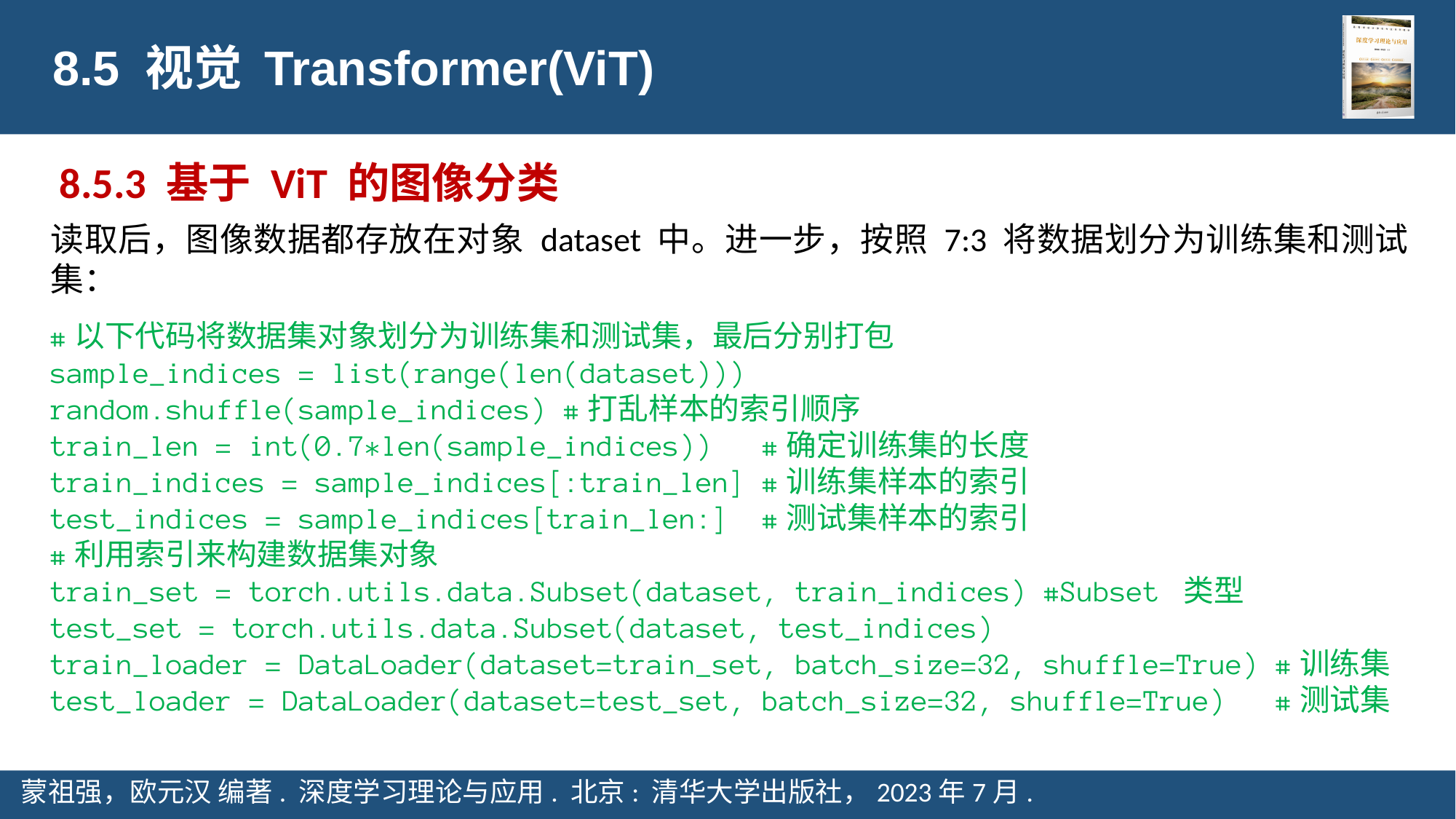

8.5 视觉 Transformer(ViT)
8.5.3 基于 ViT 的图像分类
读取后，图像数据都存放在对象 dataset 中。进一步，按照 7:3 将数据划分为训练集和测试集：
#以下代码将数据集对象划分为训练集和测试集，最后分别打包
sample_indices = list(range(len(dataset)))
random.shuffle(sample_indices) #打乱样本的索引顺序
train_len = int(0.7*len(sample_indices))   #确定训练集的长度
train_indices = sample_indices[:train_len] #训练集样本的索引
test_indices = sample_indices[train_len:]  #测试集样本的索引
#利用索引来构建数据集对象
train_set = torch.utils.data.Subset(dataset, train_indices) #Subset 类型
test_set = torch.utils.data.Subset(dataset, test_indices)
train_loader = DataLoader(dataset=train_set, batch_size=32, shuffle=True) #训练集
test_loader = DataLoader(dataset=test_set, batch_size=32, shuffle=True)   #测试集